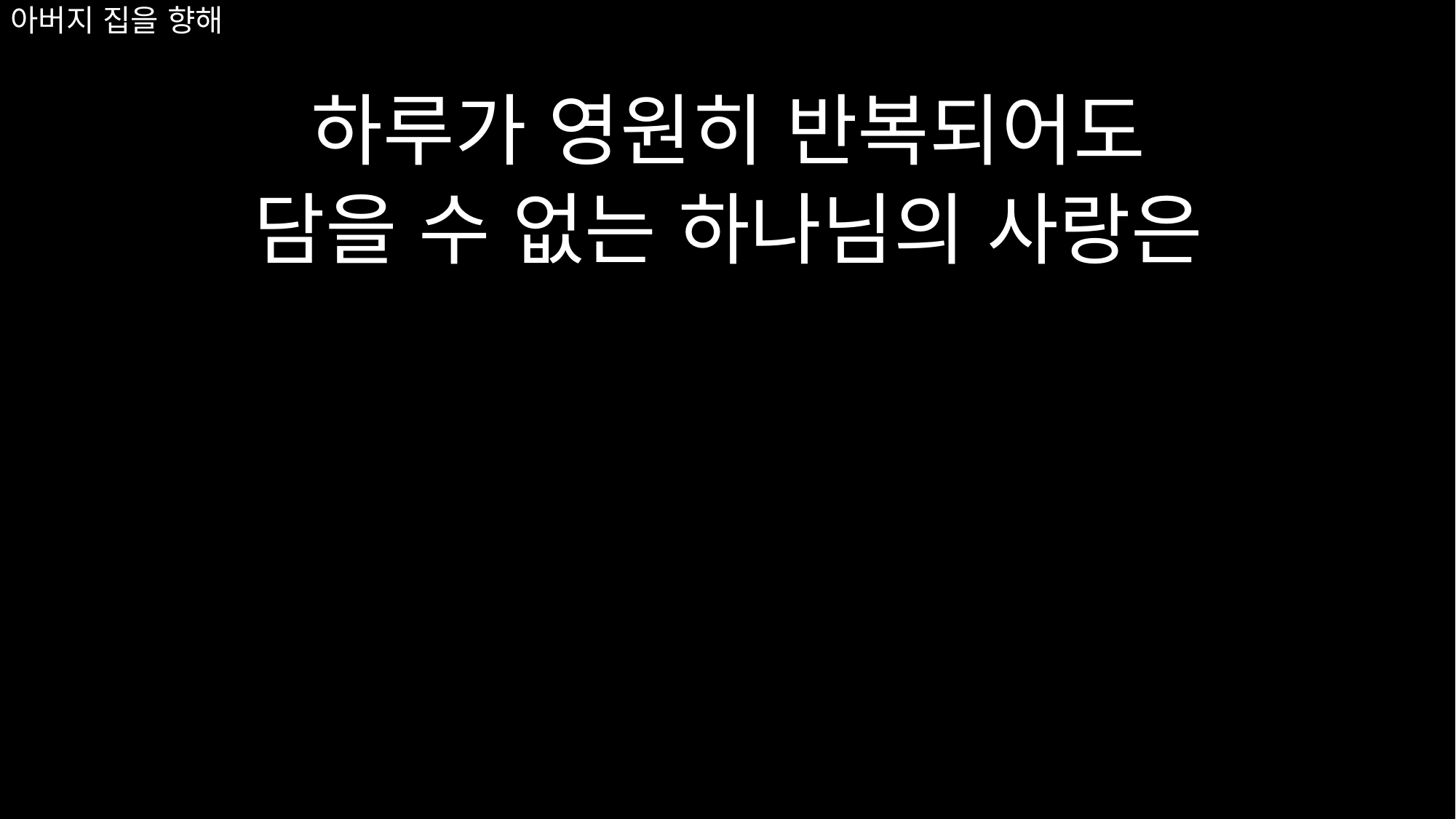

하루가 영원히 반복되어도
담을 수 없는 하나님의 사랑은

# 아버지 집을 향해